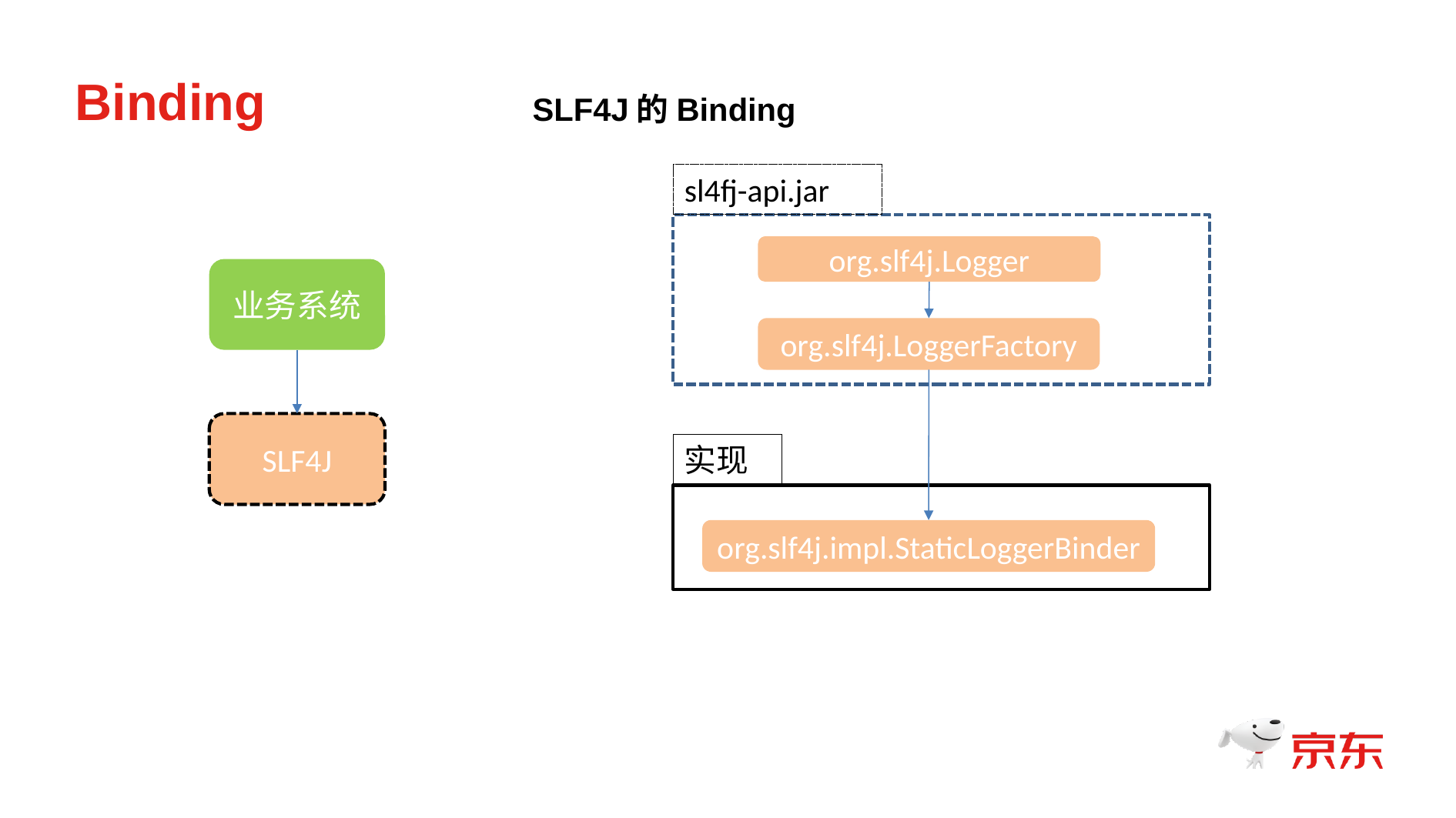

Binding
SLF4J的Binding
sl4fj-api.jar

org.slf4j.Logger
业务系统
org.slf4j.LoggerFactory
SLF4J
实现

org.slf4j.impl.StaticLoggerBinder